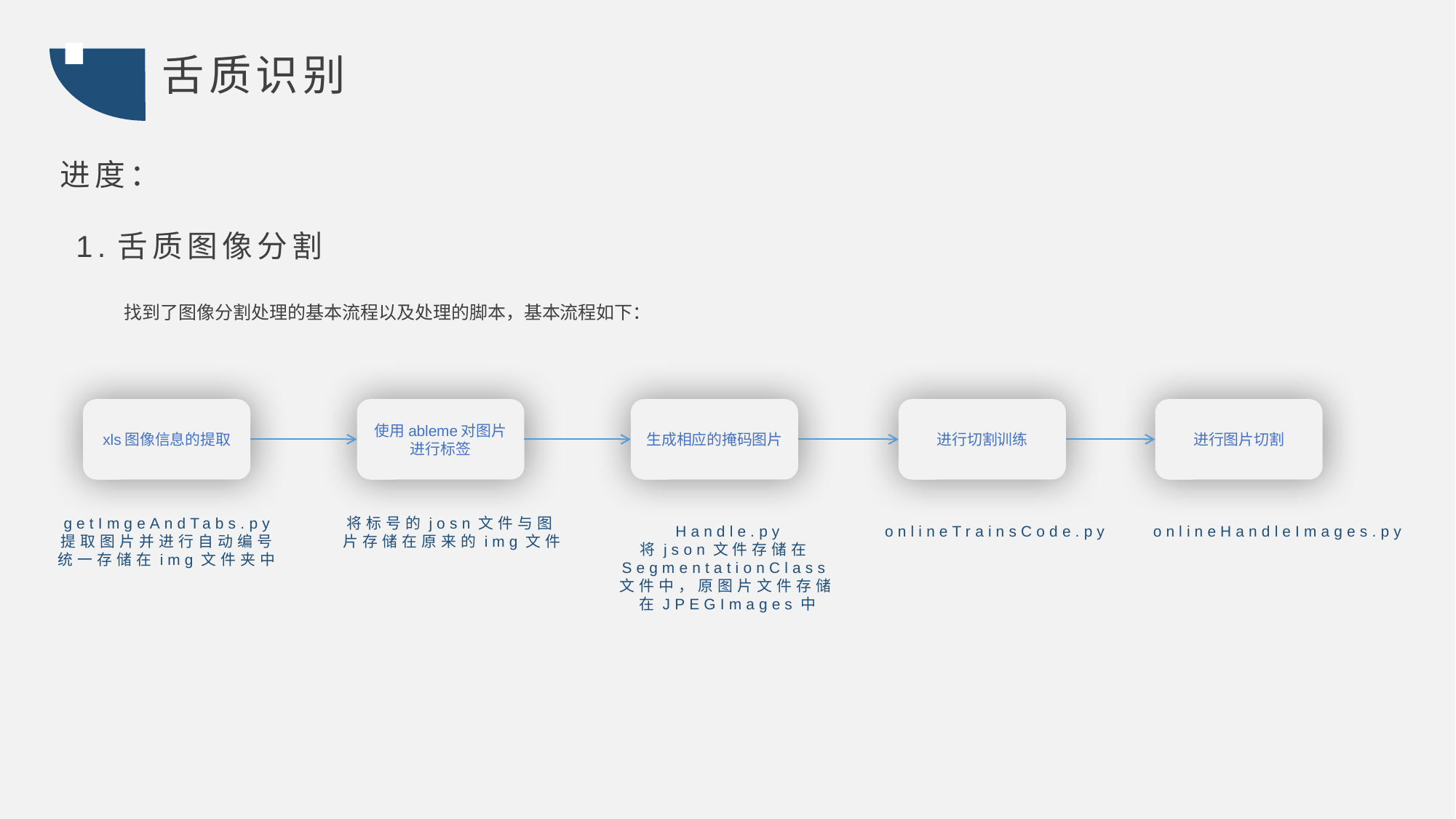

舌质识别

进度：

1.舌质图像分割
找到了图像分割处理的基本流程以及处理的脚本，基本流程如下：
xls图像信息的提取
使用ableme对图片进行标签
生成相应的掩码图片
进行切割训练
进行图片切割
getImgeAndTabs.py
提取图片并进行自动编号
统一存储在img文件夹中
将标号的josn文件与图片存储在原来的img文件

Handle.py
将json文件存储在SegmentationClass文件中，原图片文件存储在JPEGImages中

onlineTrainsCode.py

onlineHandleImages.py